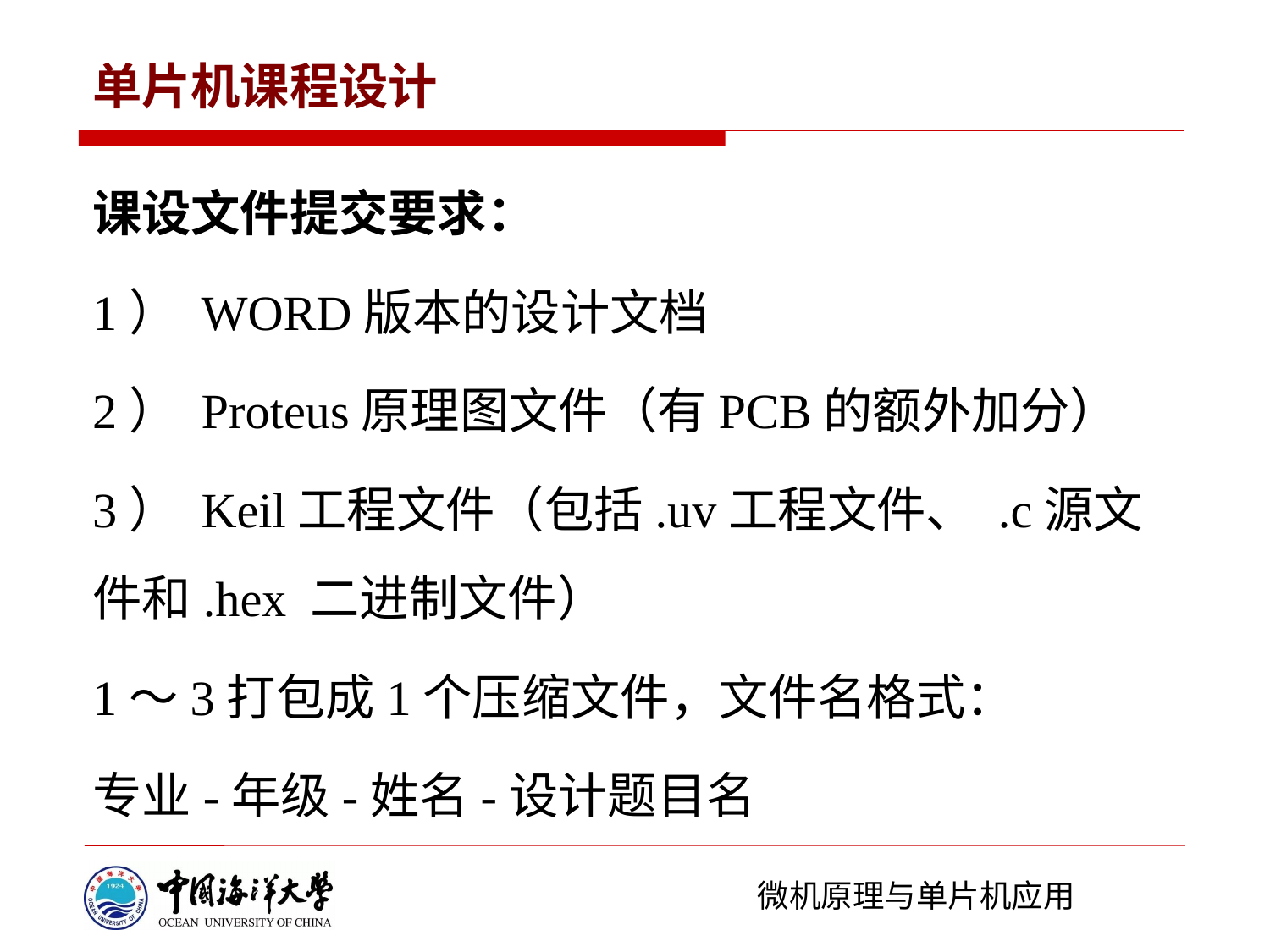

# 单片机课程设计
课设文件提交要求：
1） WORD版本的设计文档
2） Proteus原理图文件（有PCB的额外加分）
3） Keil工程文件（包括.uv工程文件、 .c源文件和.hex 二进制文件）
1～3打包成1个压缩文件，文件名格式：
专业-年级-姓名-设计题目名